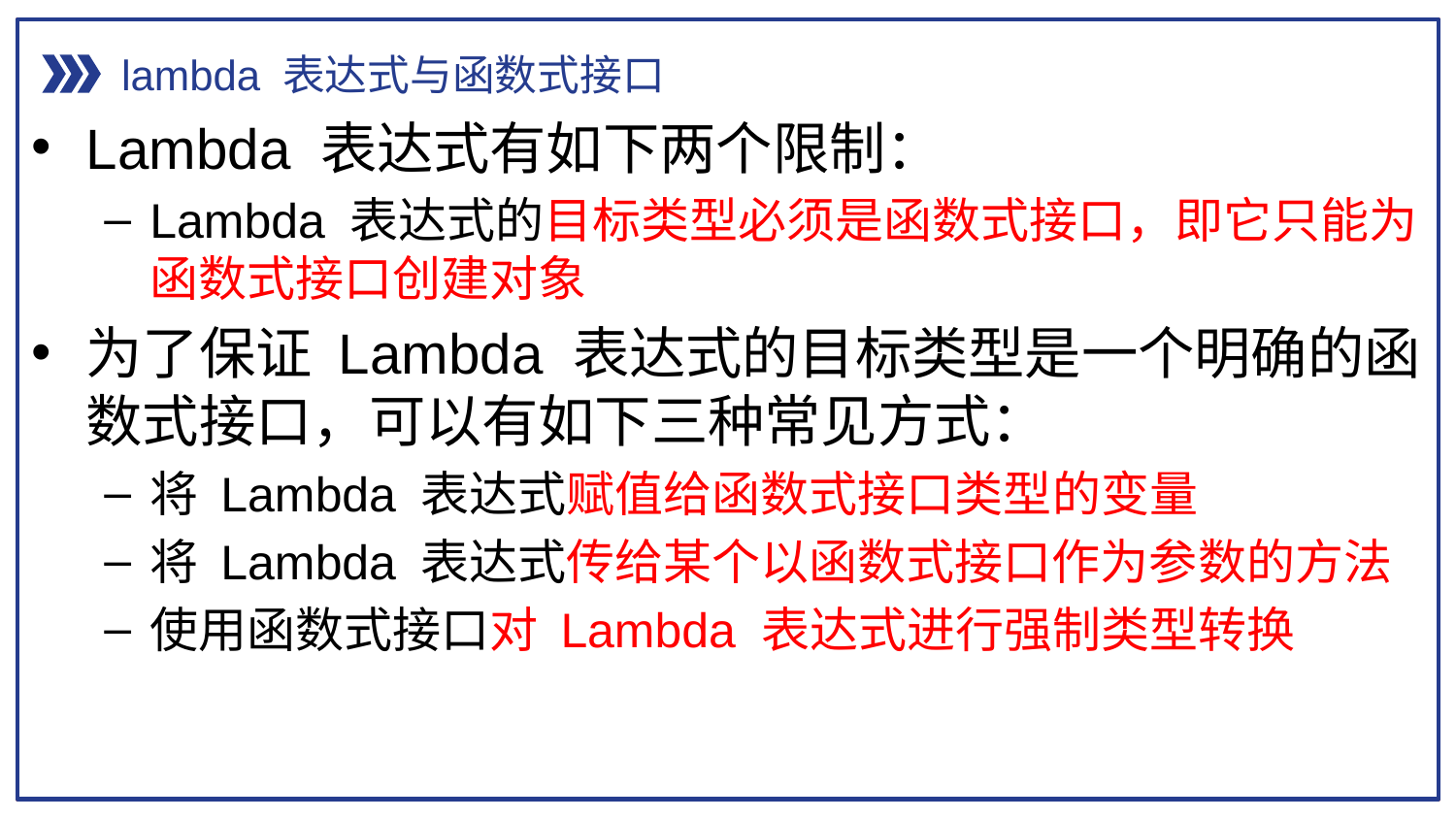

lambda 表达式与函数式接口

Lambda 表达式有如下两个限制：
Lambda 表达式的目标类型必须是函数式接口，即它只能为函数式接口创建对象
为了保证 Lambda 表达式的目标类型是一个明确的函数式接口，可以有如下三种常见方式：
将 Lambda 表达式赋值给函数式接口类型的变量
将 Lambda 表达式传给某个以函数式接口作为参数的方法
使用函数式接口对 Lambda 表达式进行强制类型转换